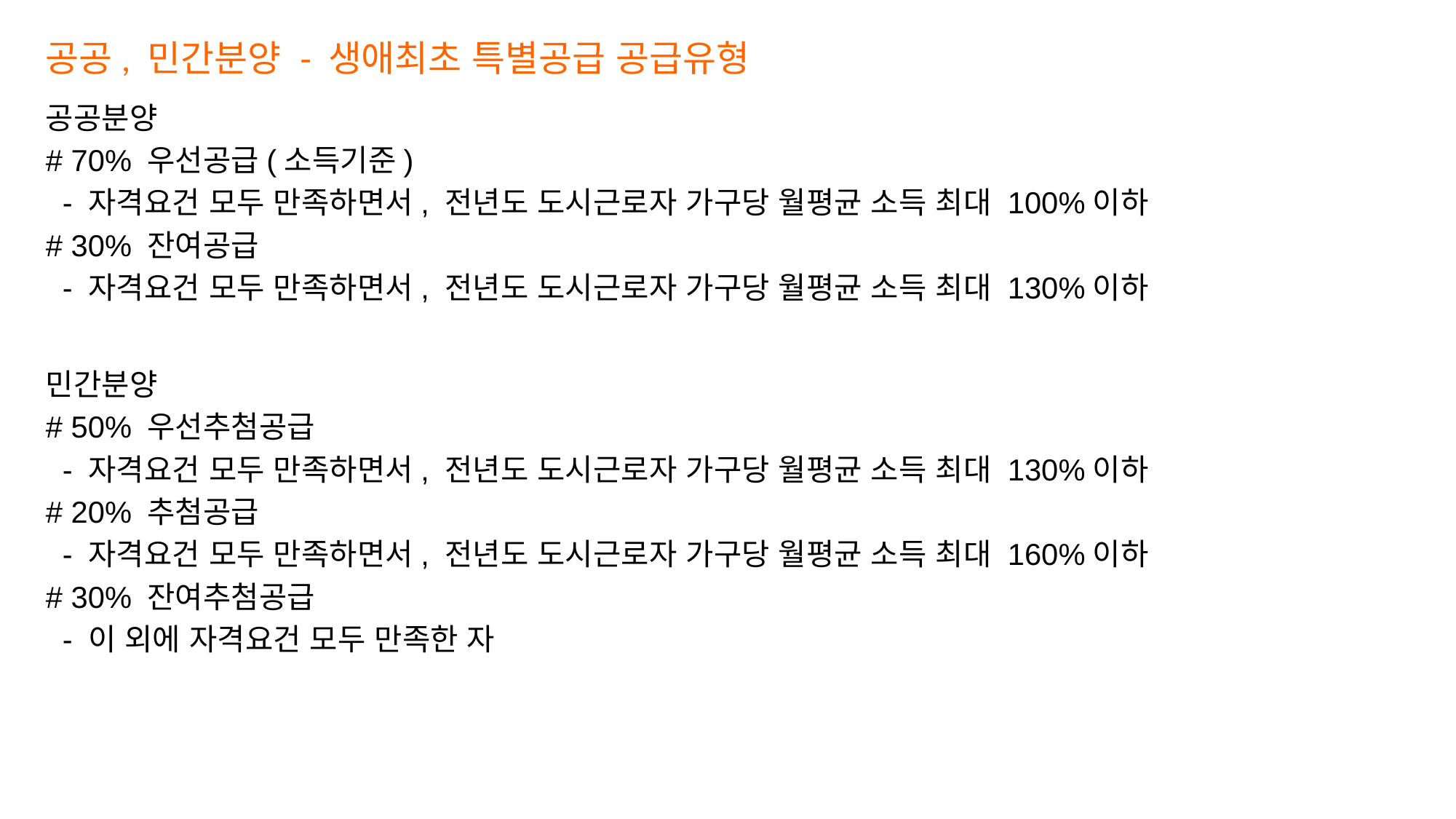

공공, 민간분양 - 생애최초 특별공급 공급유형
공공분양
# 70% 우선공급(소득기준)
  - 자격요건 모두 만족하면서, 전년도 도시근로자 가구당 월평균 소득 최대 100%이하
# 30% 잔여공급
  - 자격요건 모두 만족하면서, 전년도 도시근로자 가구당 월평균 소득 최대 130%이하
민간분양
# 50% 우선추첨공급
  - 자격요건 모두 만족하면서, 전년도 도시근로자 가구당 월평균 소득 최대 130%이하
# 20% 추첨공급
  - 자격요건 모두 만족하면서, 전년도 도시근로자 가구당 월평균 소득 최대 160%이하
# 30% 잔여추첨공급
  - 이 외에 자격요건 모두 만족한 자